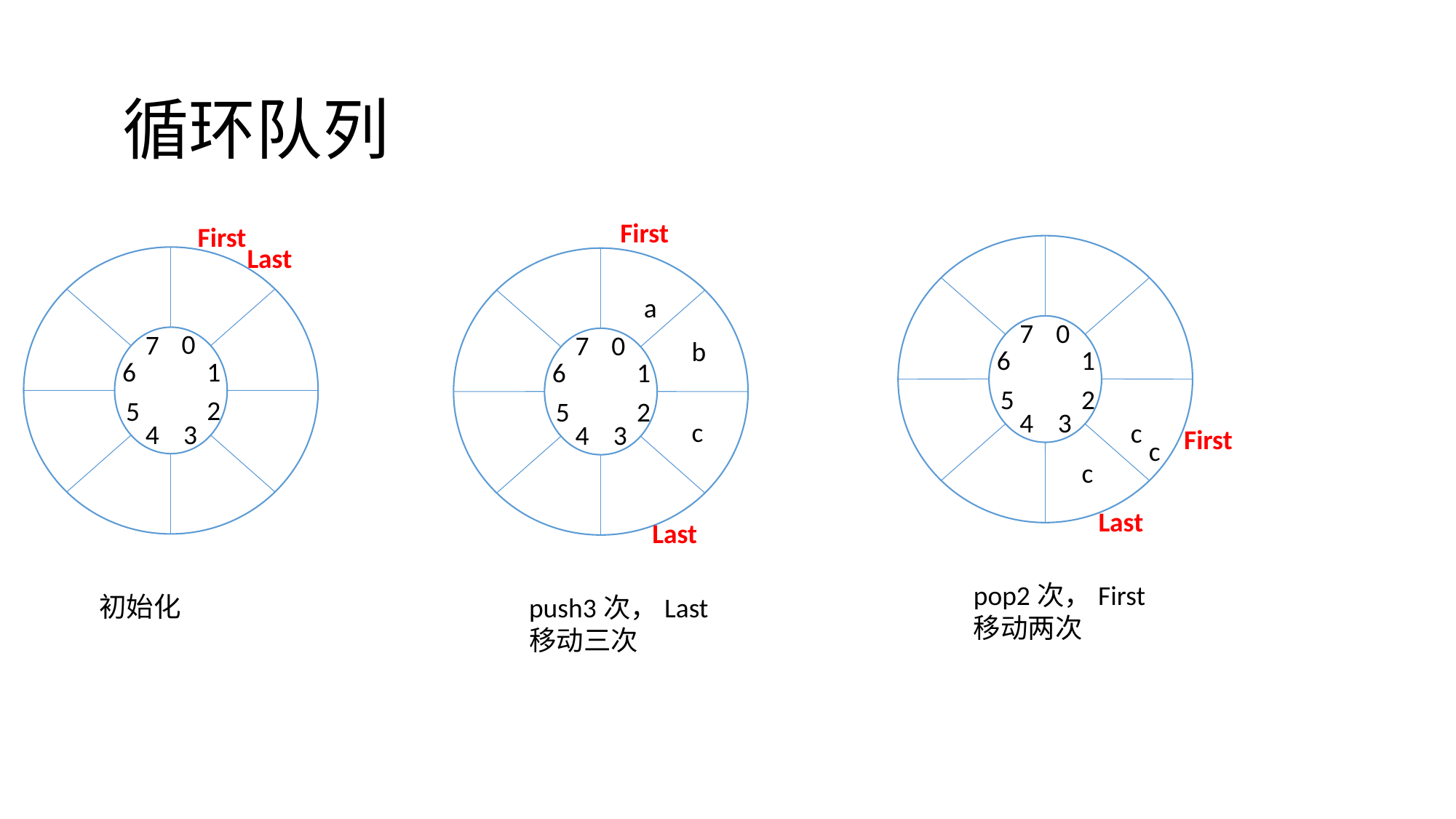

# 循环队列
First

0
7
6
1
2
5
4
3
Last
push3次，Last移动三次
a
b
c
First
Last
1

0
7
6
1
2
5
4
3
初始化

0
7
6
1
2
5
4
3
First
Last
pop2次，First移动两次
c
c
c